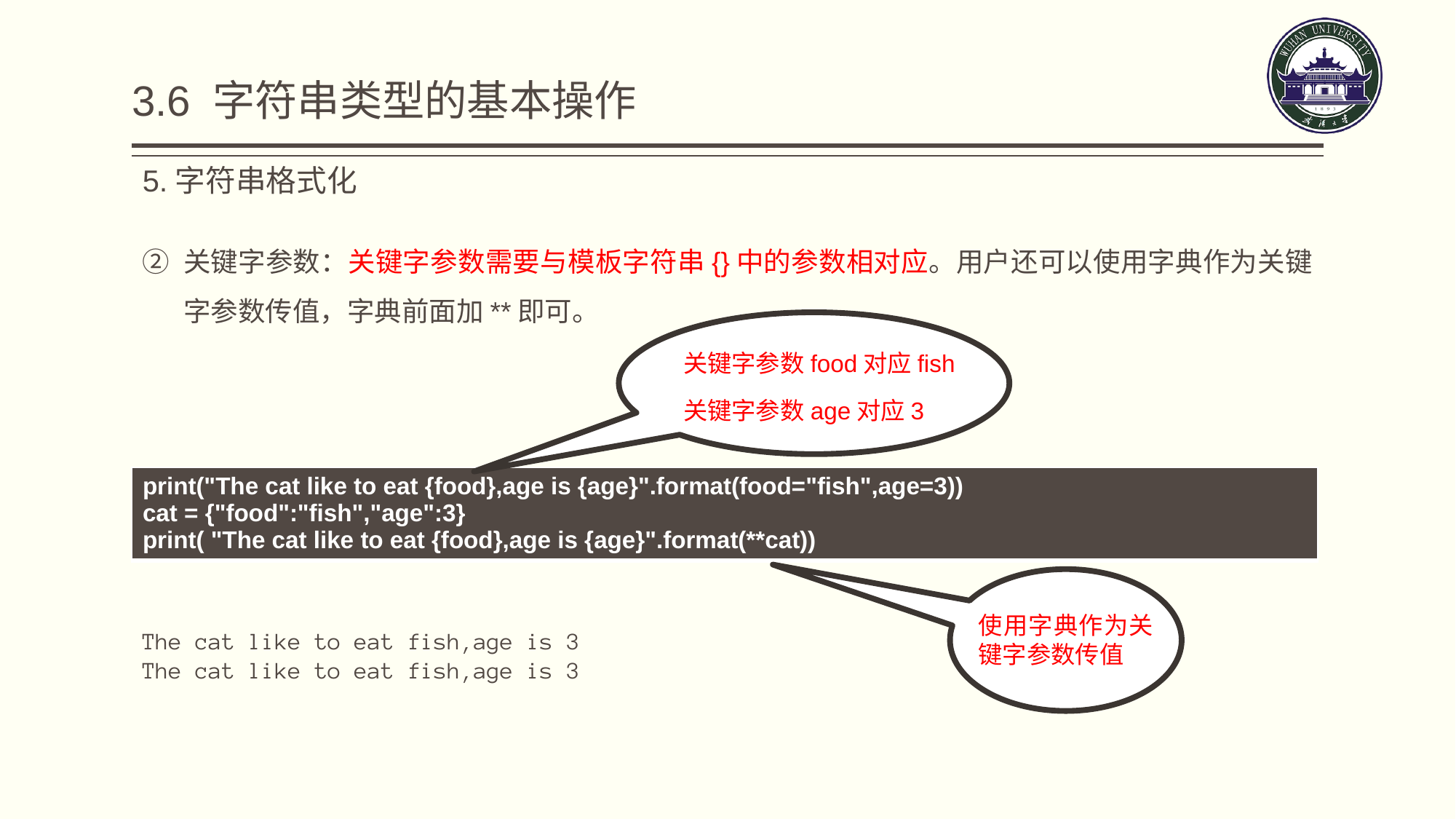

3.6 字符串类型的基本操作
5.字符串格式化
关键字参数：关键字参数需要与模板字符串{}中的参数相对应。用户还可以使用字典作为关键字参数传值，字典前面加**即可。

关键字参数food对应fish
关键字参数age对应3

| print("The cat like to eat {food},age is {age}".format(food="fish",age=3)) cat = {"food":"fish","age":3} print( "The cat like to eat {food},age is {age}".format(\*\*cat)) |
| --- |

使用字典作为关键字参数传值
The cat like to eat fish,age is 3
The cat like to eat fish,age is 3